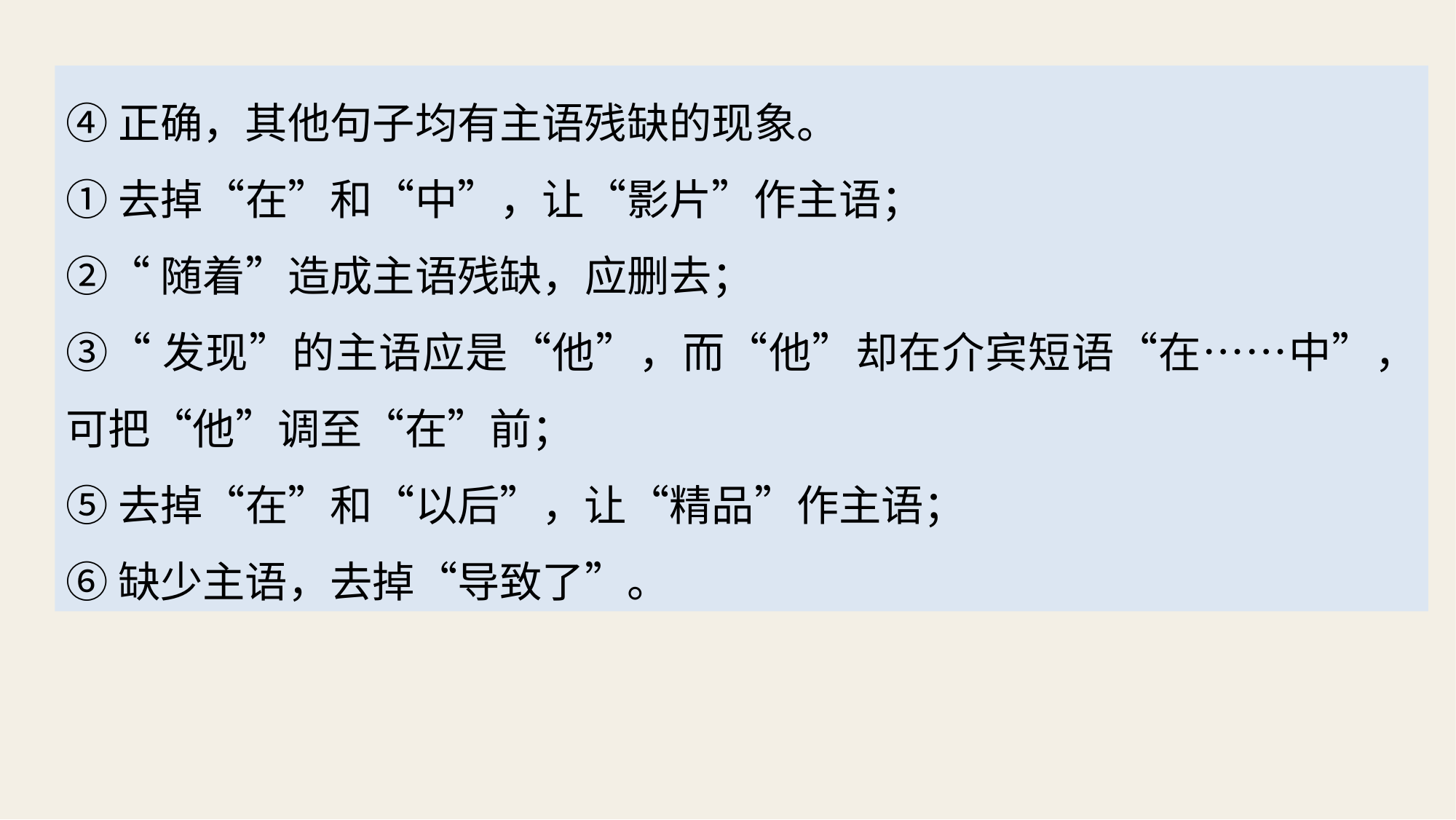

④正确，其他句子均有主语残缺的现象。
①去掉“在”和“中”，让“影片”作主语；
②“随着”造成主语残缺，应删去；
③“发现”的主语应是“他”，而“他”却在介宾短语“在……中”，可把“他”调至“在”前；
⑤去掉“在”和“以后”，让“精品”作主语；
⑥缺少主语，去掉“导致了”。